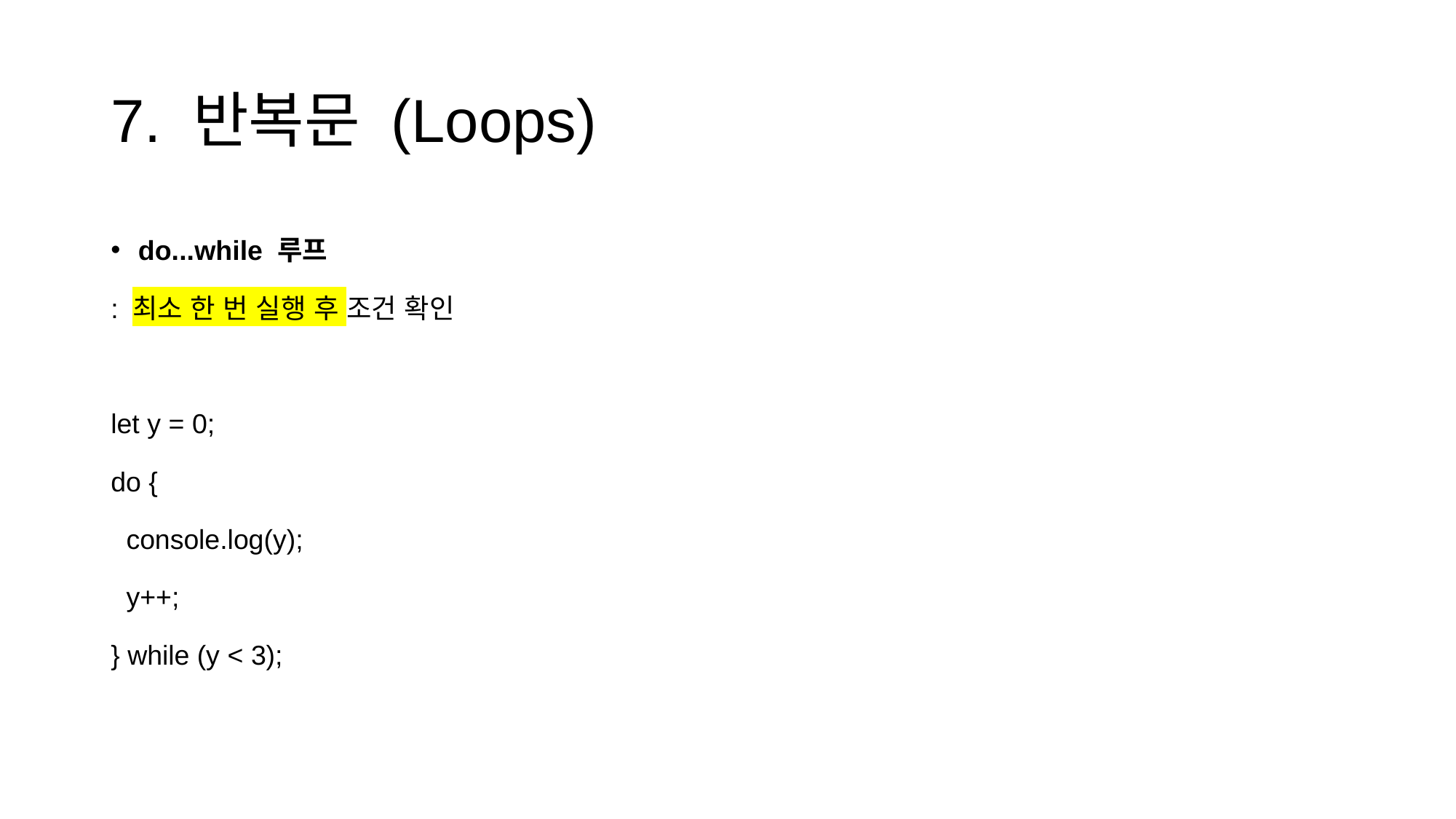

# 7. 반복문 (Loops)
do...while 루프
: 최소 한 번 실행 후 조건 확인

let y = 0;
do {
  console.log(y);
  y++;
} while (y < 3);